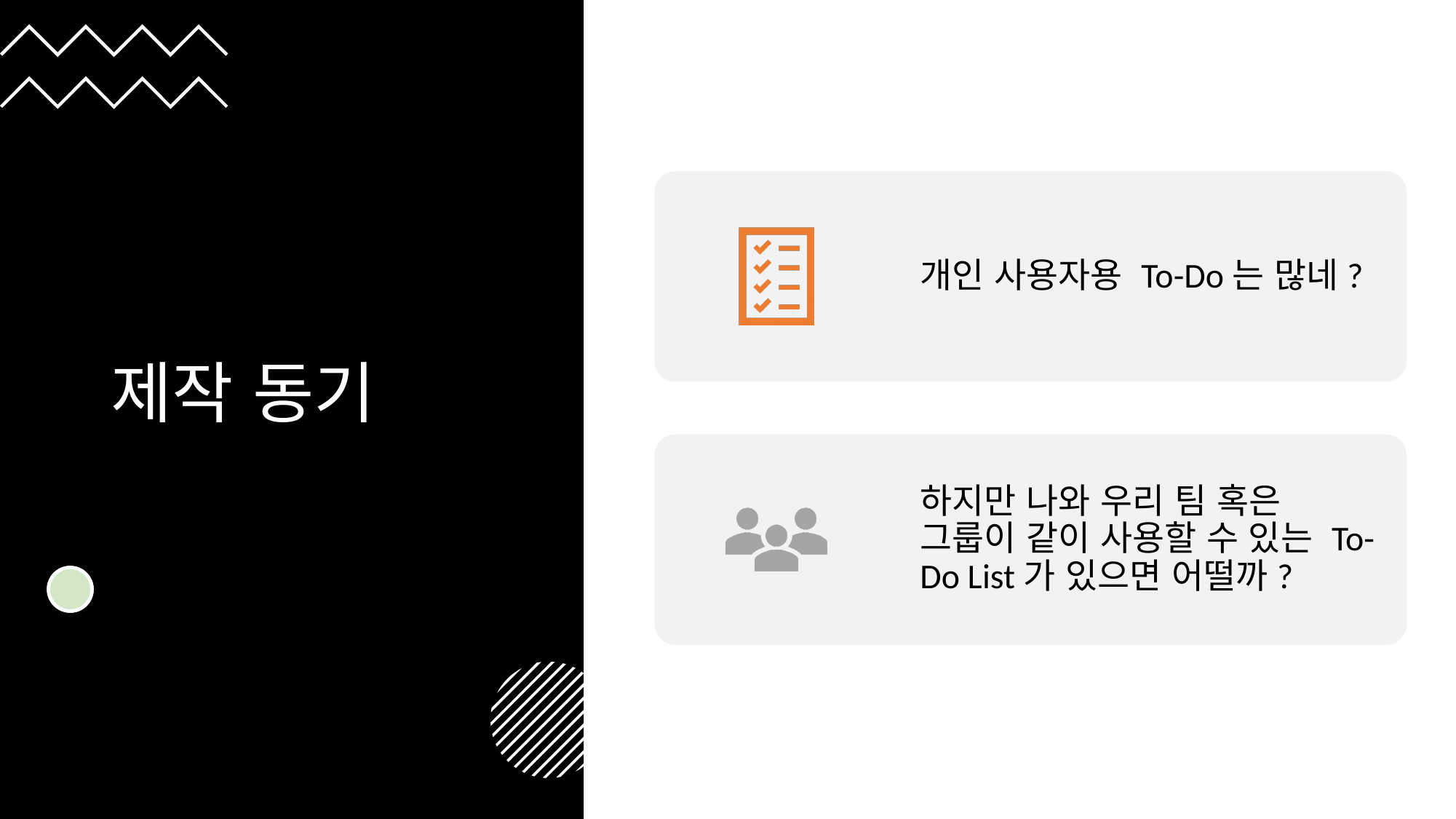

개인 사용자용 To-Do는 많네?
하지만 나와 우리 팀 혹은 그룹이 같이 사용할 수 있는 To-Do List가 있으면 어떨까?
# 제작 동기